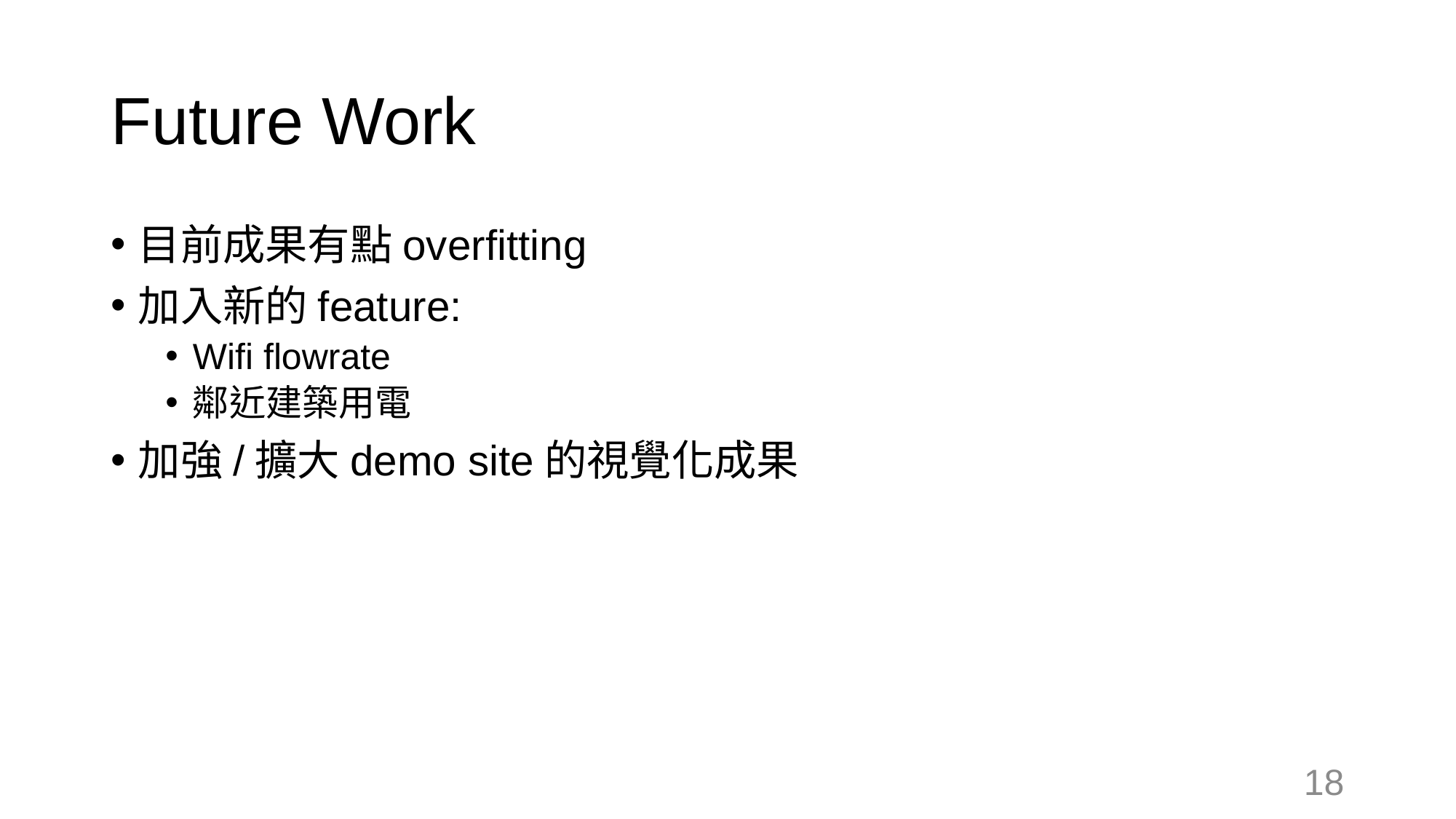

# Future Work
目前成果有點overfitting
加入新的feature:
Wifi flowrate
鄰近建築用電
加強/擴大demo site的視覺化成果

18